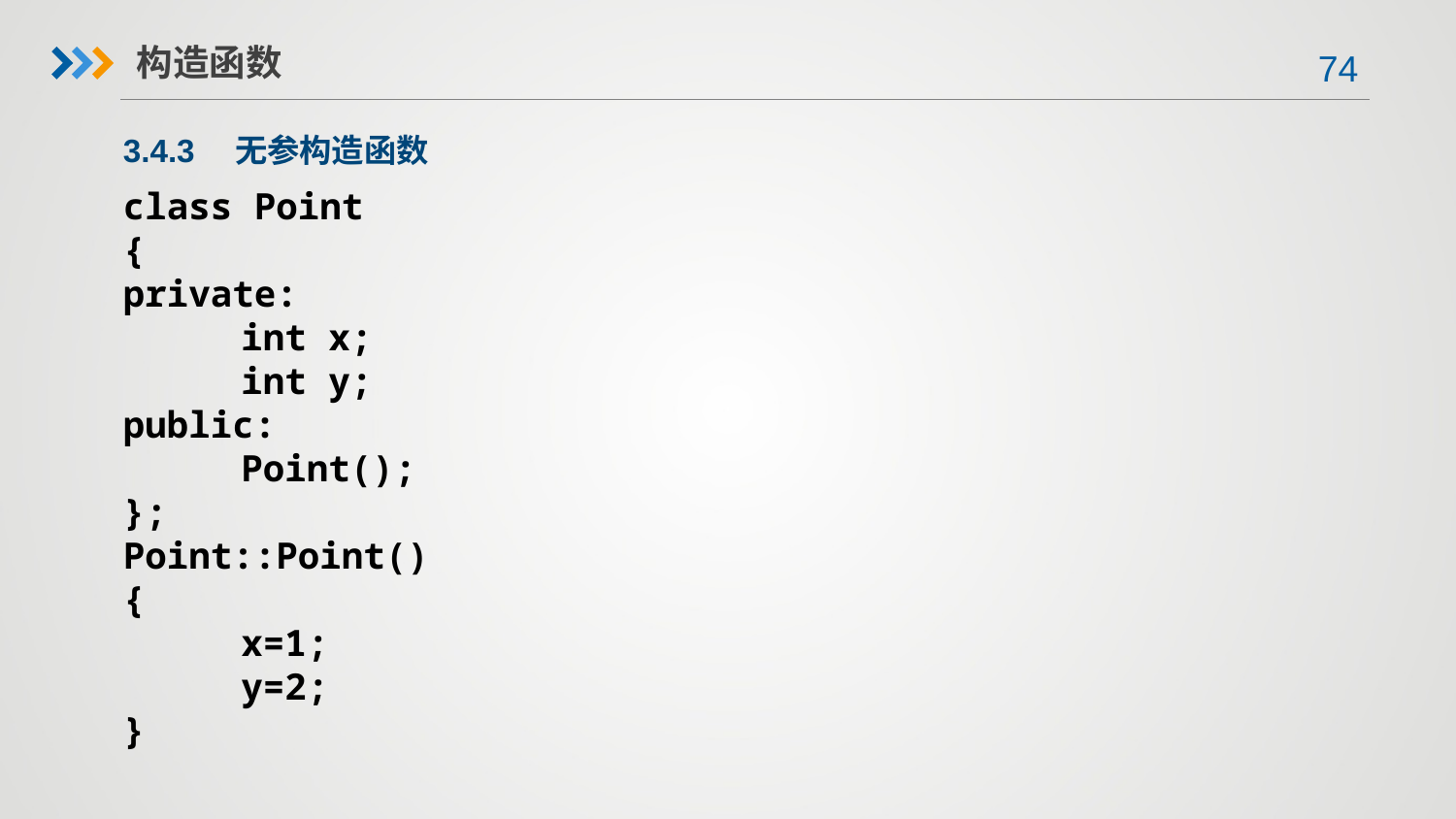

构造函数
3.4.3　无参构造函数
class Point
{
private:
　　　int x;
　　　int y;
public:
　　　Point();
};
Point::Point()
{
　　　x=1;
　　　y=2;
}